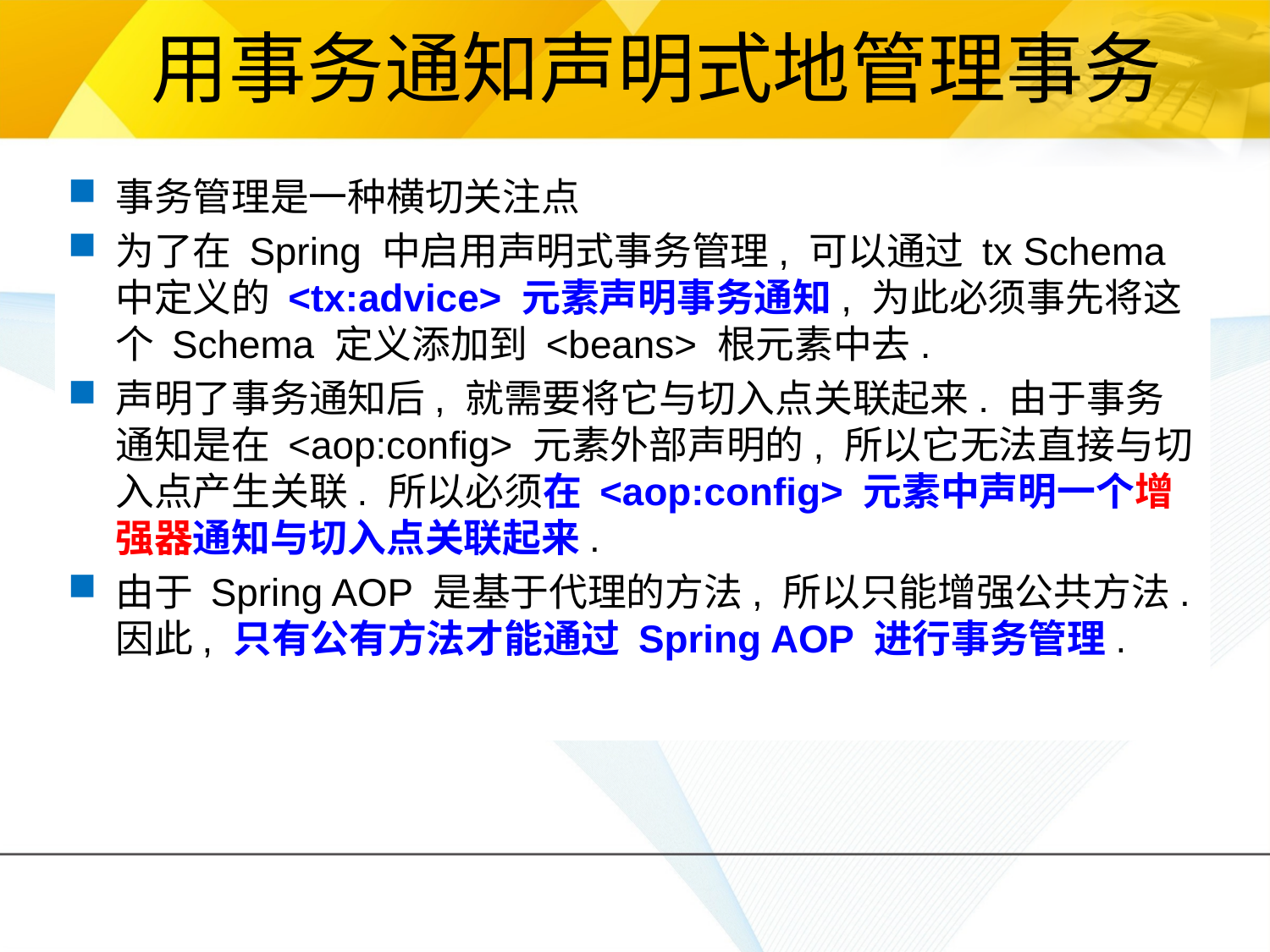

# 用事务通知声明式地管理事务
事务管理是一种横切关注点
为了在 Spring 中启用声明式事务管理, 可以通过 tx Schema 中定义的 <tx:advice> 元素声明事务通知, 为此必须事先将这个 Schema 定义添加到 <beans> 根元素中去.
声明了事务通知后, 就需要将它与切入点关联起来. 由于事务通知是在 <aop:config> 元素外部声明的, 所以它无法直接与切入点产生关联. 所以必须在 <aop:config> 元素中声明一个增强器通知与切入点关联起来.
由于 Spring AOP 是基于代理的方法, 所以只能增强公共方法. 因此, 只有公有方法才能通过 Spring AOP 进行事务管理.